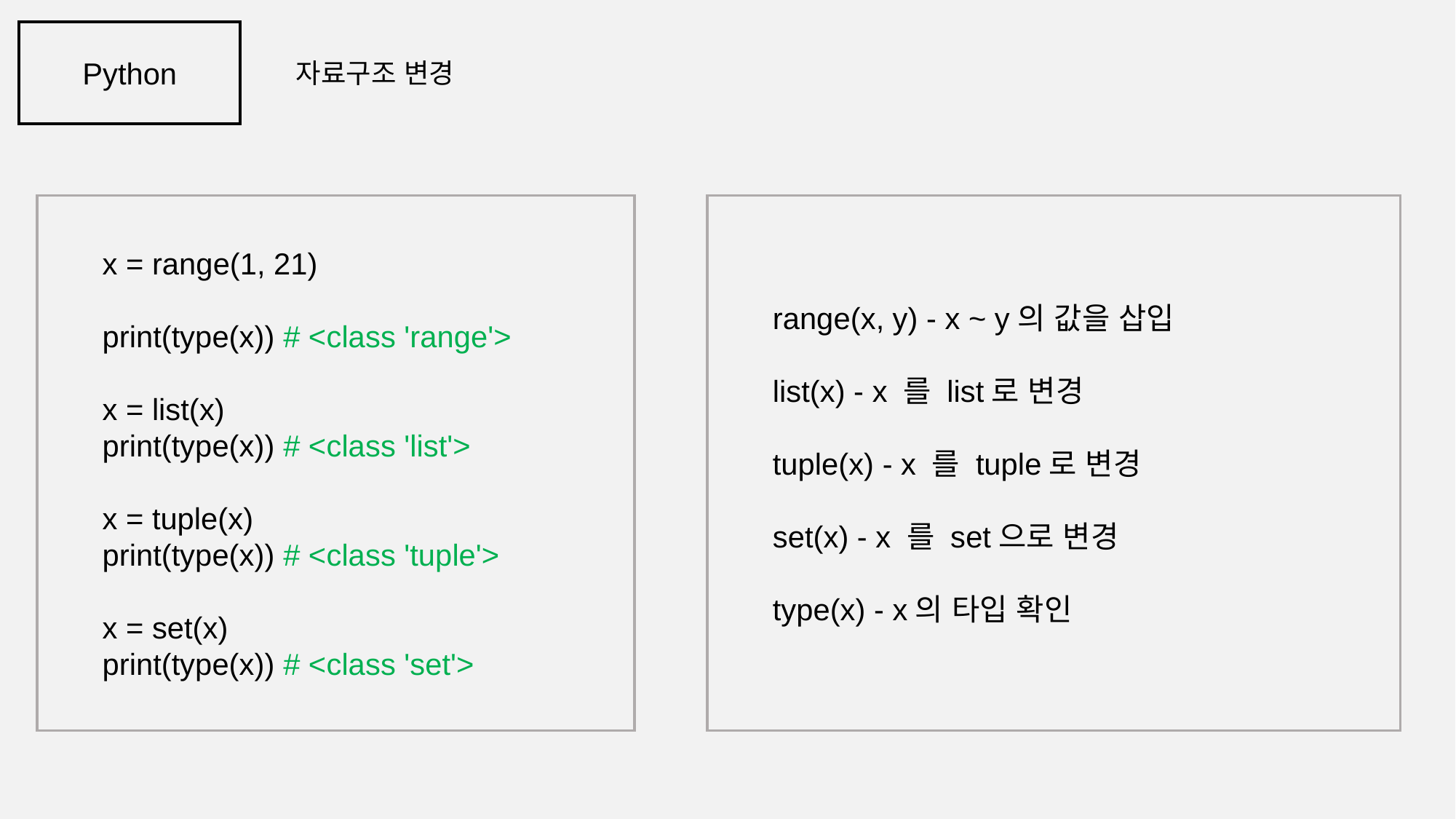

Python
자료구조 변경
x = range(1, 21)

print(type(x)) # <class 'range'>

x = list(x)
print(type(x)) # <class 'list'>

x = tuple(x)
print(type(x)) # <class 'tuple'>

x = set(x)
print(type(x)) # <class 'set'>
range(x, y) - x ~ y의 값을 삽입

list(x) - x 를 list로 변경

tuple(x) - x 를 tuple로 변경

set(x) - x 를 set으로 변경

type(x) - x의 타입 확인
   '"